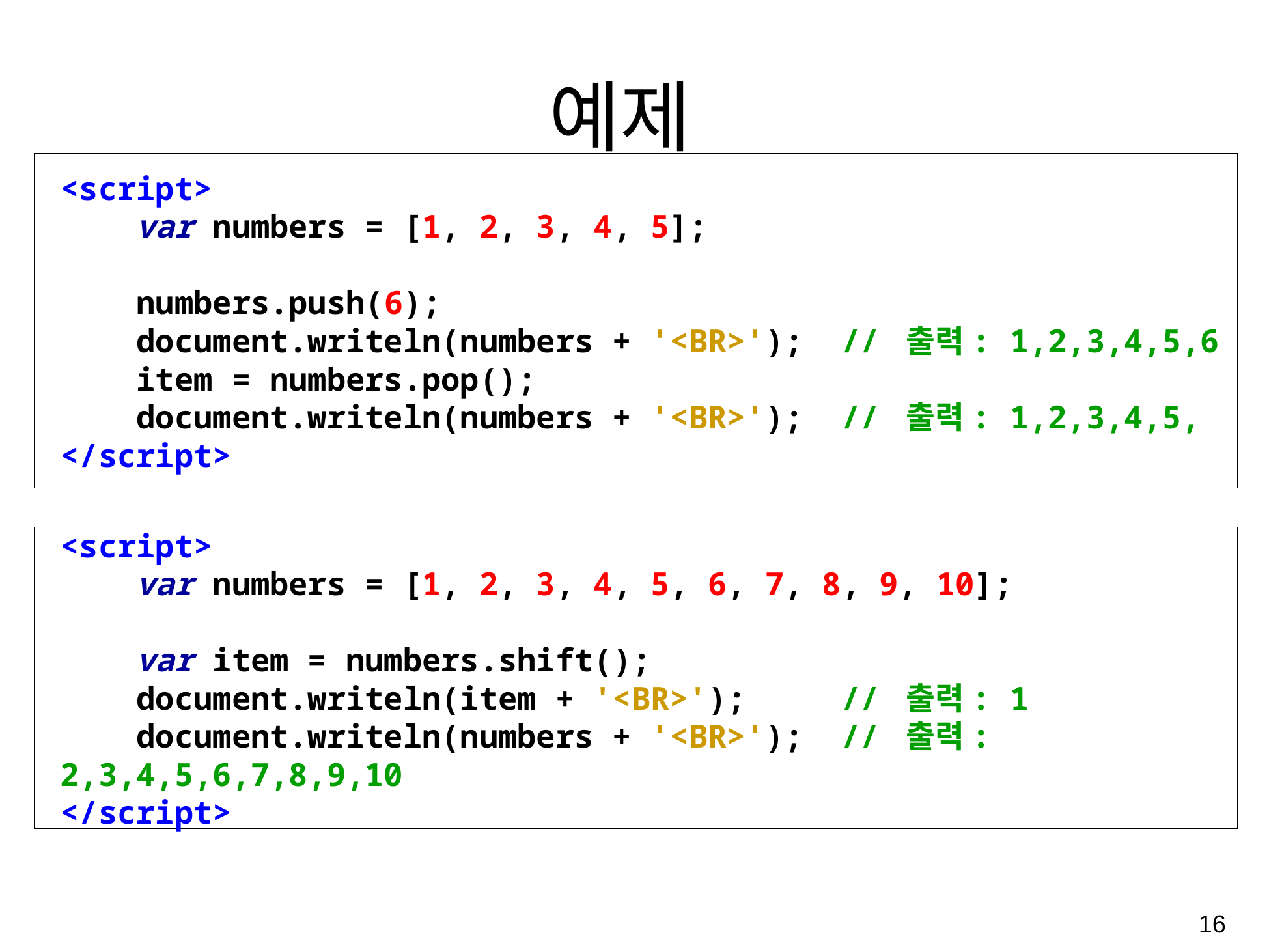

# 예제
<script>
    var numbers = [1, 2, 3, 4, 5];

    numbers.push(6);
    document.writeln(numbers + '<BR>');  // 출력: 1,2,3,4,5,6
    item = numbers.pop();
    document.writeln(numbers + '<BR>');  // 출력: 1,2,3,4,5,
</script>
<script>
    var numbers = [1, 2, 3, 4, 5, 6, 7, 8, 9, 10];

    var item = numbers.shift();
    document.writeln(item + '<BR>');     // 출력: 1
    document.writeln(numbers + '<BR>');  // 출력: 2,3,4,5,6,7,8,9,10
</script>
16